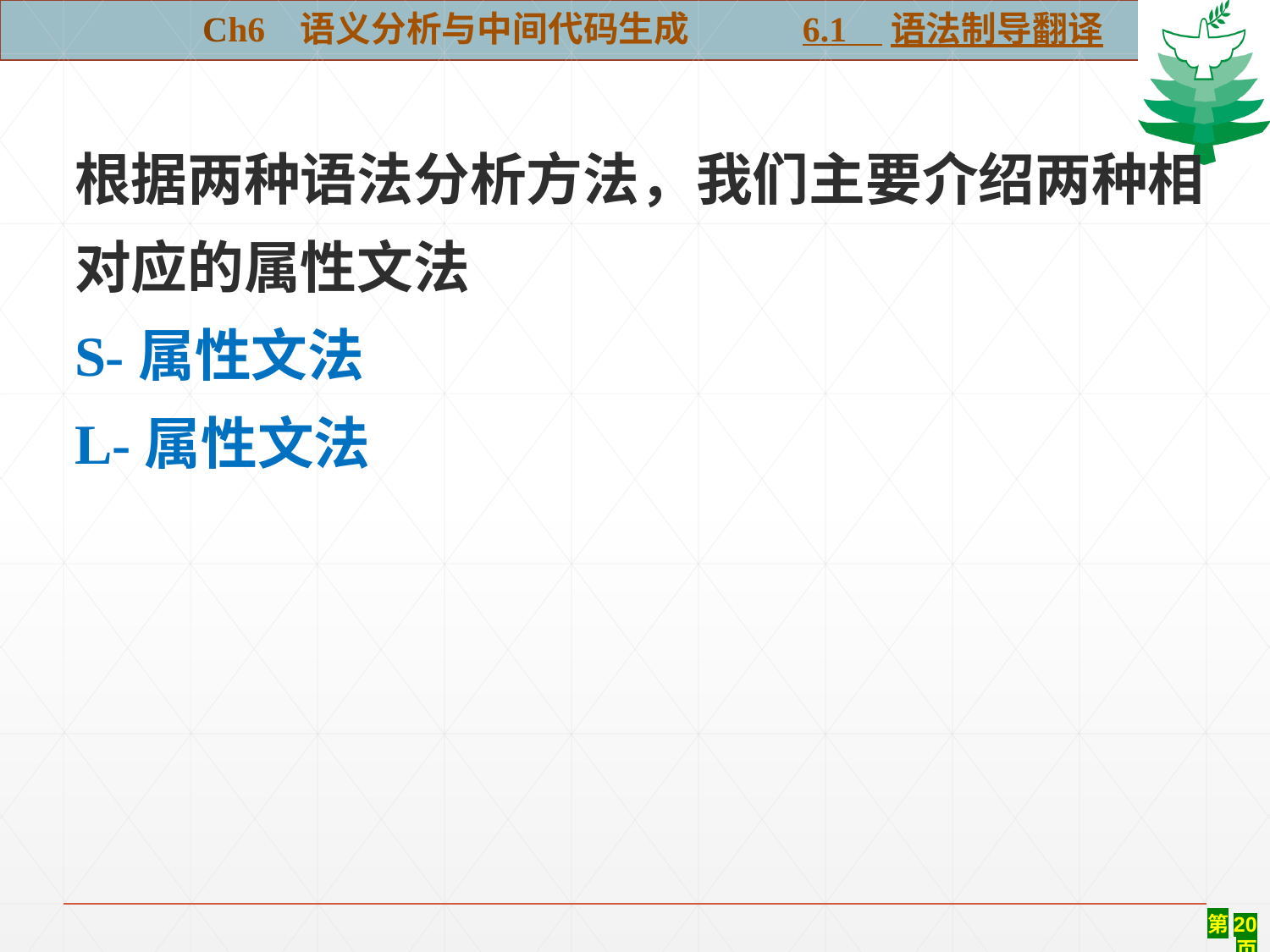

Ch6   语义分析与中间代码生成             6.1    语法制导翻译
根据两种语法分析方法，我们主要介绍两种相对应的属性文法
S-属性文法
L-属性文法